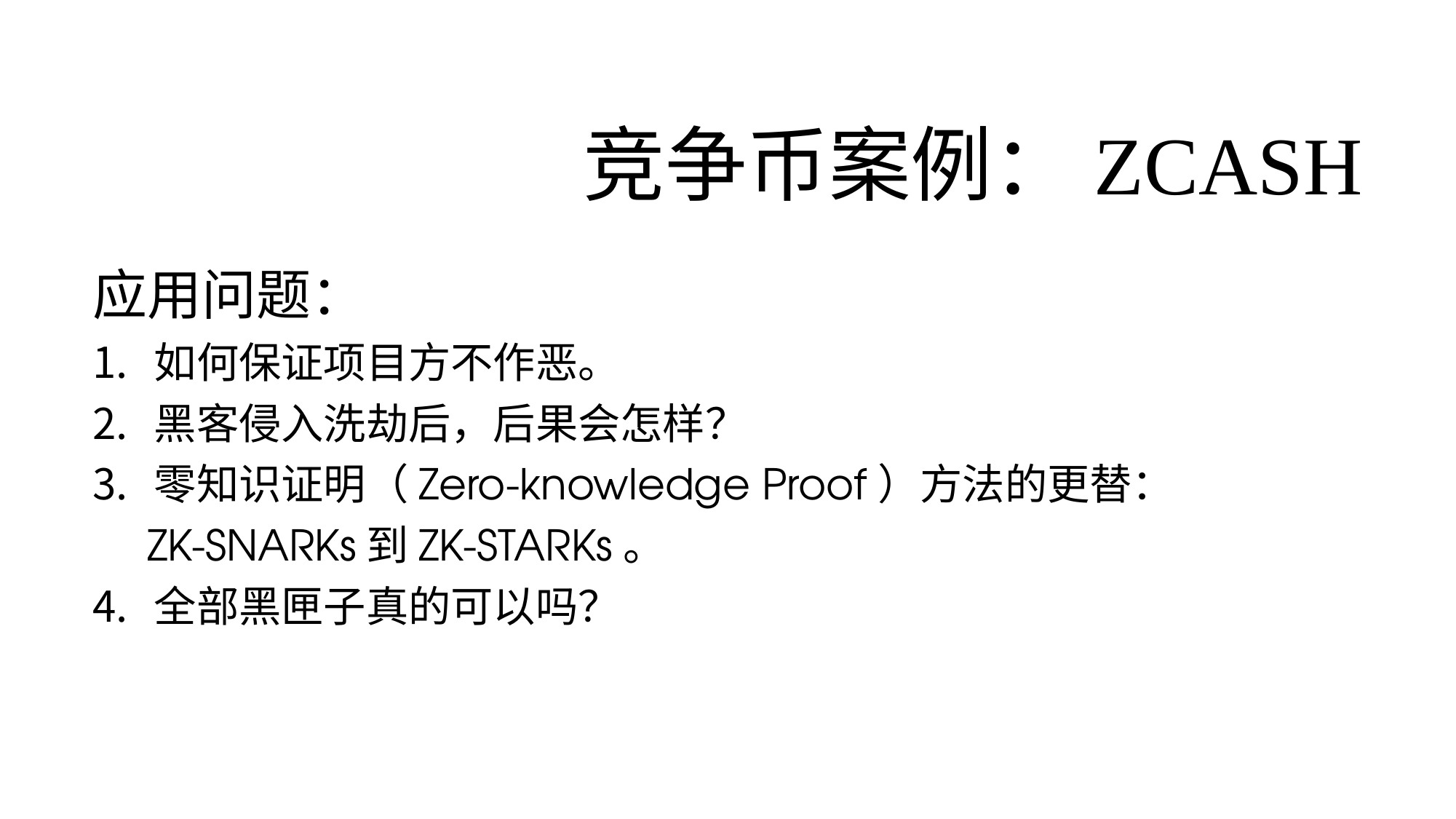

# 竞争币案例：Zcash
应用问题：
如何保证项目方不作恶。
黑客侵入洗劫后，后果会怎样？
零知识证明（Zero-knowledge Proof）方法的更替：
ZK-SNARKs到ZK-STARKs。
全部黑匣子真的可以吗？